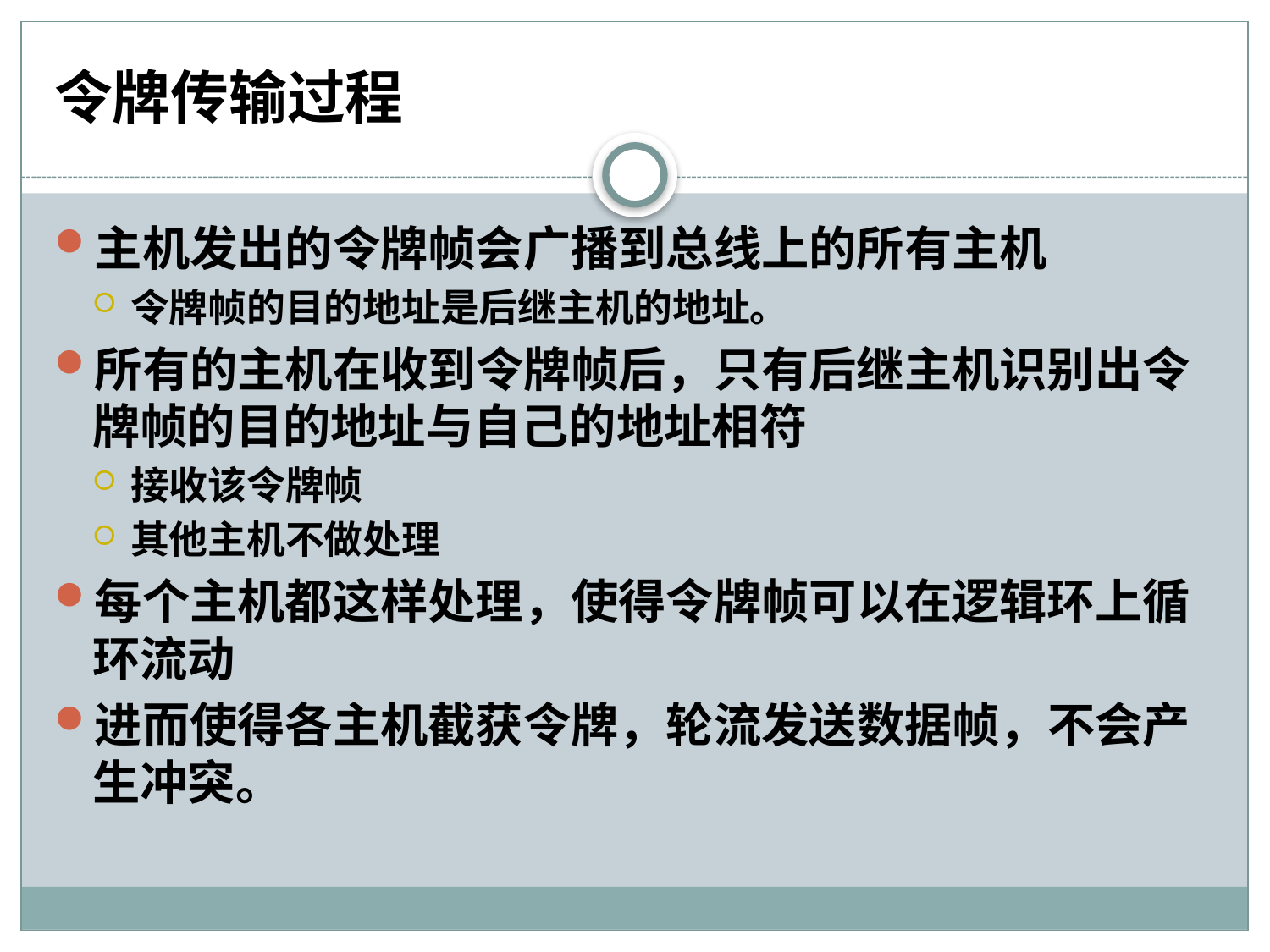

# 令牌传输过程
主机发出的令牌帧会广播到总线上的所有主机
令牌帧的目的地址是后继主机的地址。
所有的主机在收到令牌帧后，只有后继主机识别出令牌帧的目的地址与自己的地址相符
接收该令牌帧
其他主机不做处理
每个主机都这样处理，使得令牌帧可以在逻辑环上循环流动
进而使得各主机截获令牌，轮流发送数据帧，不会产生冲突。